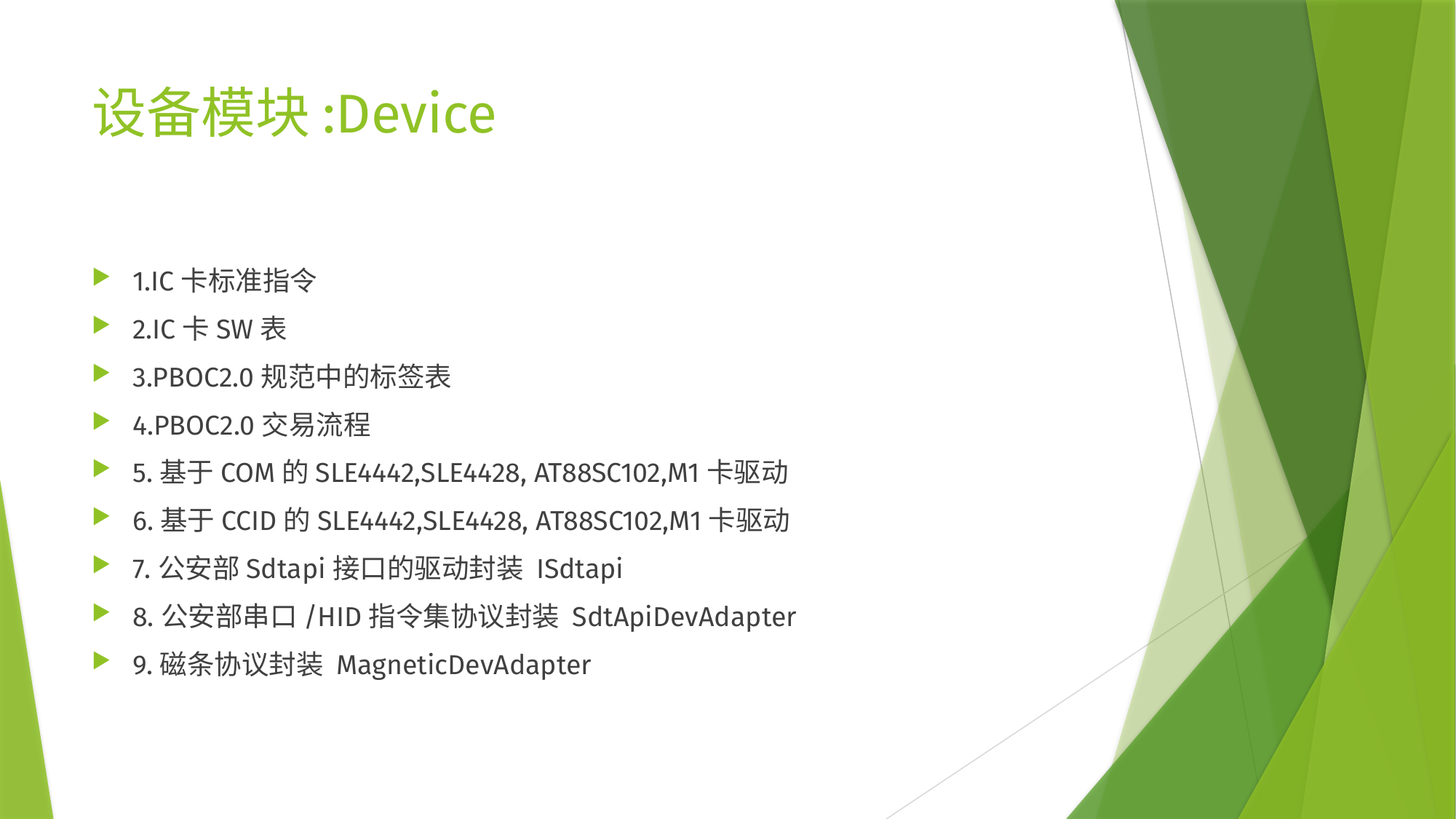

# 设备模块:Device
1.IC卡标准指令
2.IC卡SW表
3.PBOC2.0规范中的标签表
4.PBOC2.0交易流程
5.基于COM的SLE4442,SLE4428, AT88SC102,M1卡驱动
6.基于CCID的SLE4442,SLE4428, AT88SC102,M1卡驱动
7.公安部Sdtapi接口的驱动封装 ISdtapi
8.公安部串口/HID指令集协议封装 SdtApiDevAdapter
9.磁条协议封装 MagneticDevAdapter